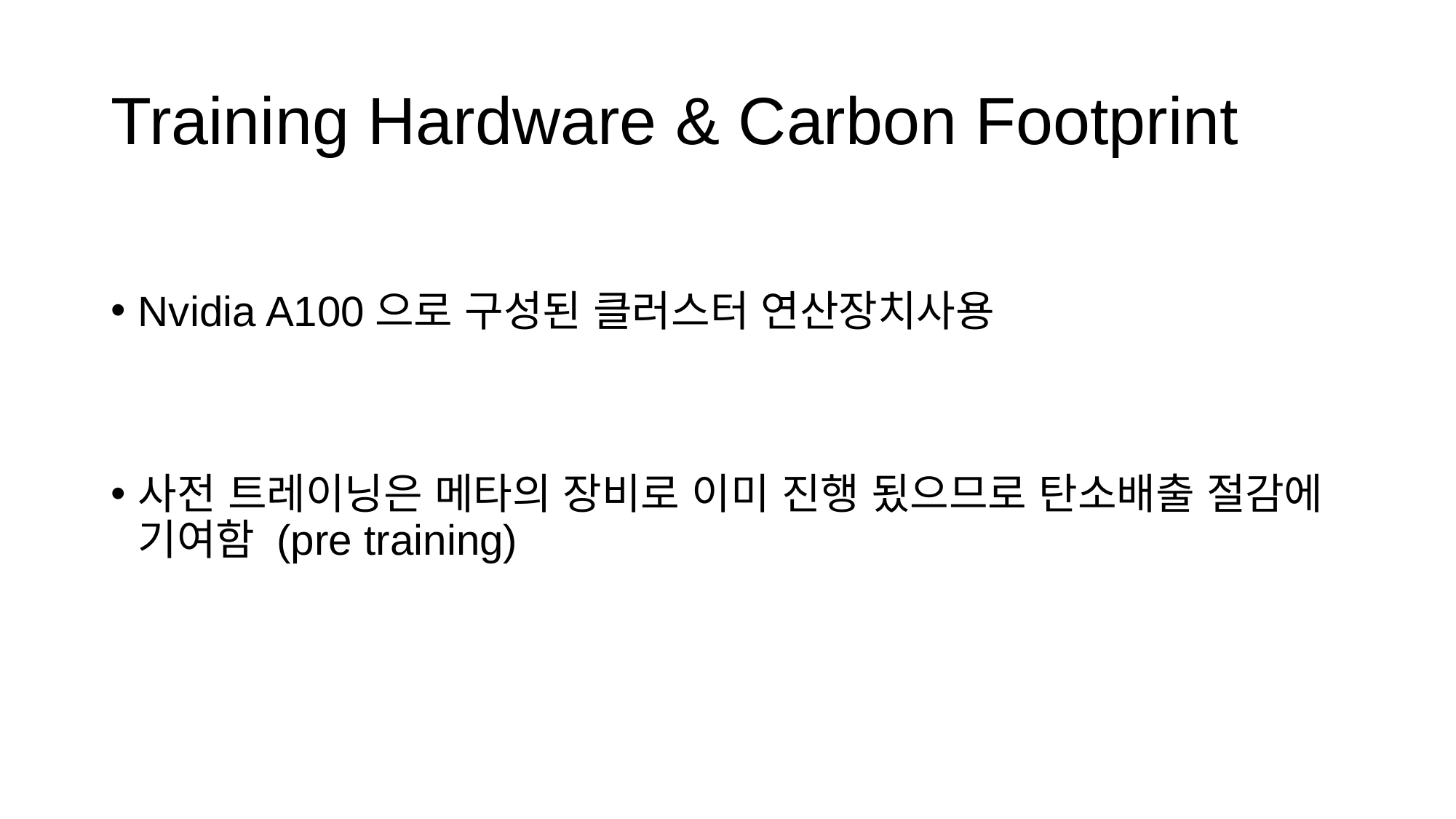

# Training Hardware & Carbon Footprint

Nvidia A100으로 구성된 클러스터 연산장치사용

사전 트레이닝은 메타의 장비로 이미 진행 됬으므로 탄소배출 절감에 기여함 (pre training)